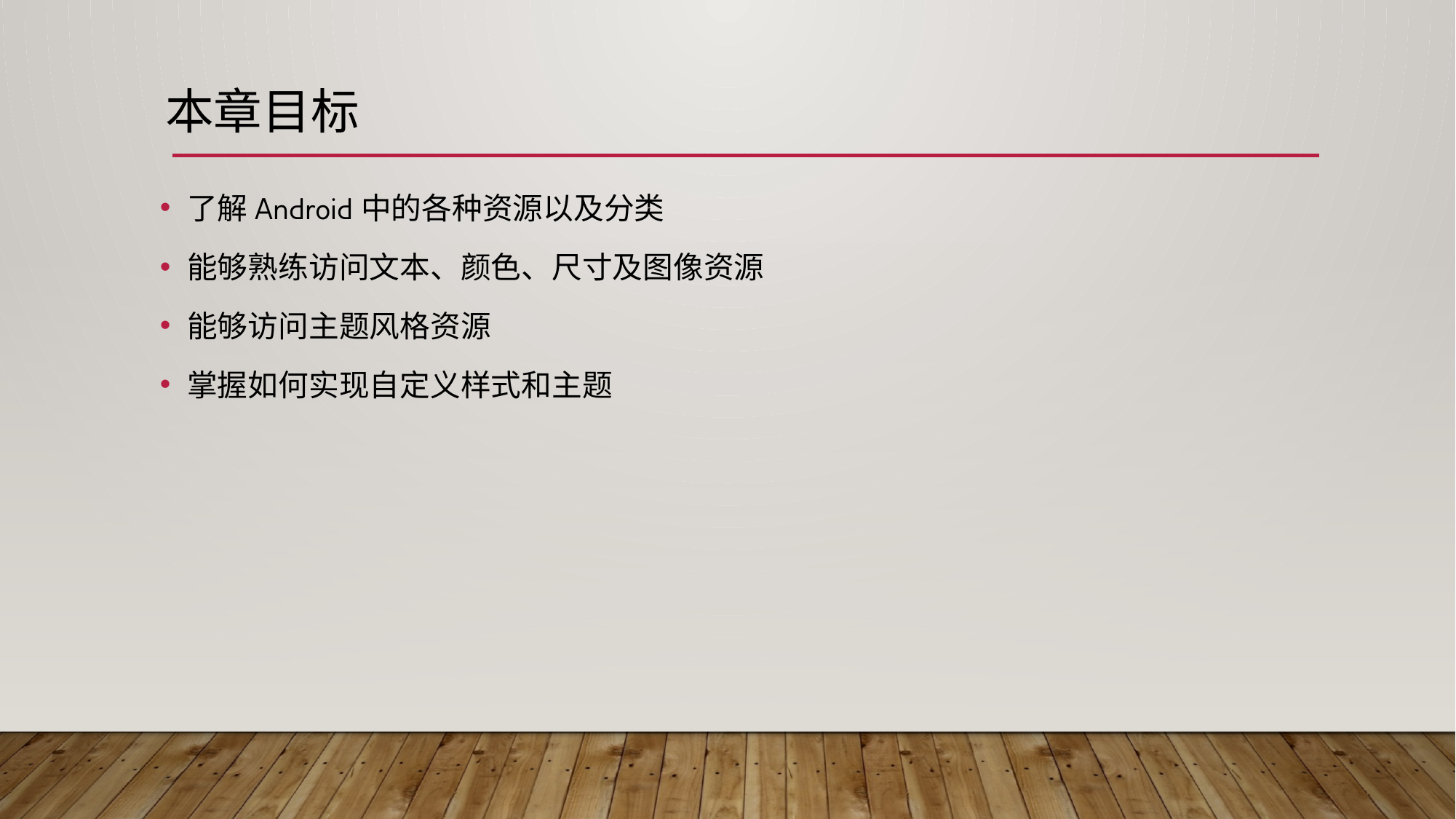

# 本章目标
了解Android中的各种资源以及分类
能够熟练访问文本、颜色、尺寸及图像资源
能够访问主题风格资源
掌握如何实现自定义样式和主题